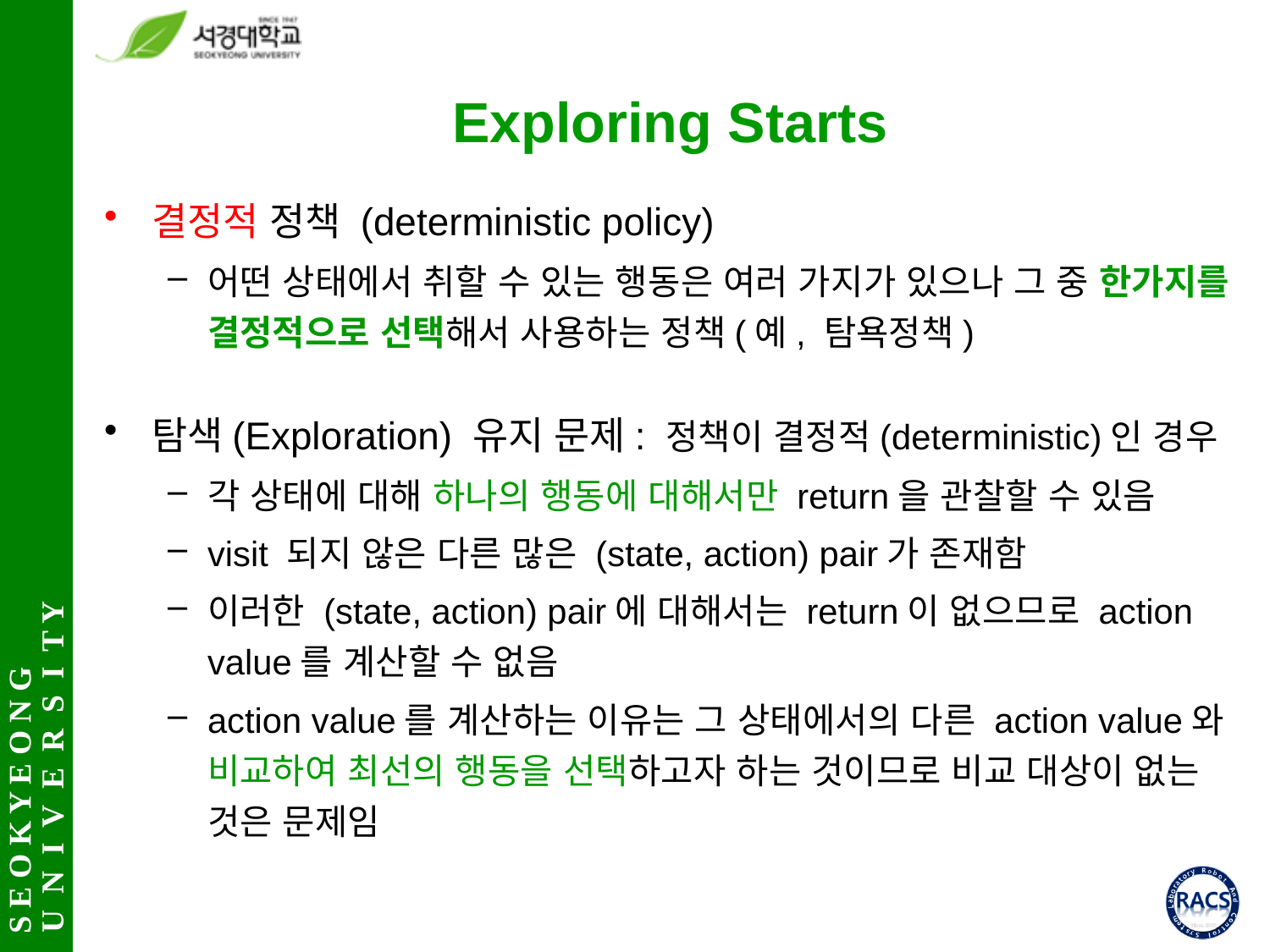

# Exploring Starts
결정적 정책 (deterministic policy)
어떤 상태에서 취할 수 있는 행동은 여러 가지가 있으나 그 중 한가지를 결정적으로 선택해서 사용하는 정책(예, 탐욕정책)

탐색(Exploration) 유지 문제: 정책이 결정적(deterministic)인 경우
각 상태에 대해 하나의 행동에 대해서만 return을 관찰할 수 있음
visit 되지 않은 다른 많은 (state, action) pair가 존재함
이러한 (state, action) pair에 대해서는 return이 없으므로 action value를 계산할 수 없음
action value를 계산하는 이유는 그 상태에서의 다른 action value와 비교하여 최선의 행동을 선택하고자 하는 것이므로 비교 대상이 없는 것은 문제임